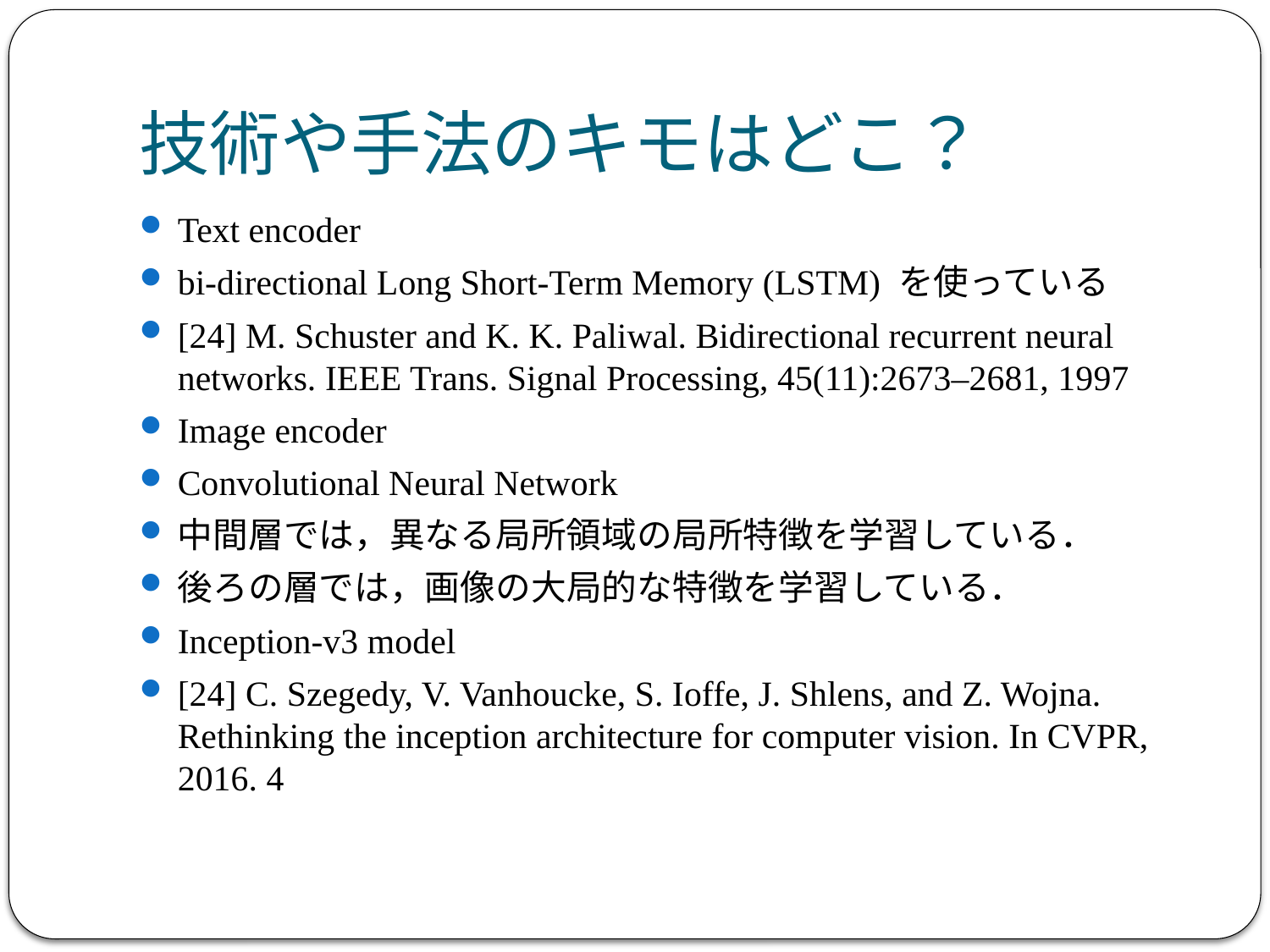

# 技術や手法のキモはどこ？
Text encoder
bi-directional Long Short-Term Memory (LSTM) を使っている
[24] M. Schuster and K. K. Paliwal. Bidirectional recurrent neural networks. IEEE Trans. Signal Processing, 45(11):2673–2681, 1997
Image encoder
Convolutional Neural Network
中間層では，異なる局所領域の局所特徴を学習している．
後ろの層では，画像の大局的な特徴を学習している．
Inception-v3 model
[24] C. Szegedy, V. Vanhoucke, S. Ioffe, J. Shlens, and Z. Wojna. Rethinking the inception architecture for computer vision. In CVPR, 2016. 4